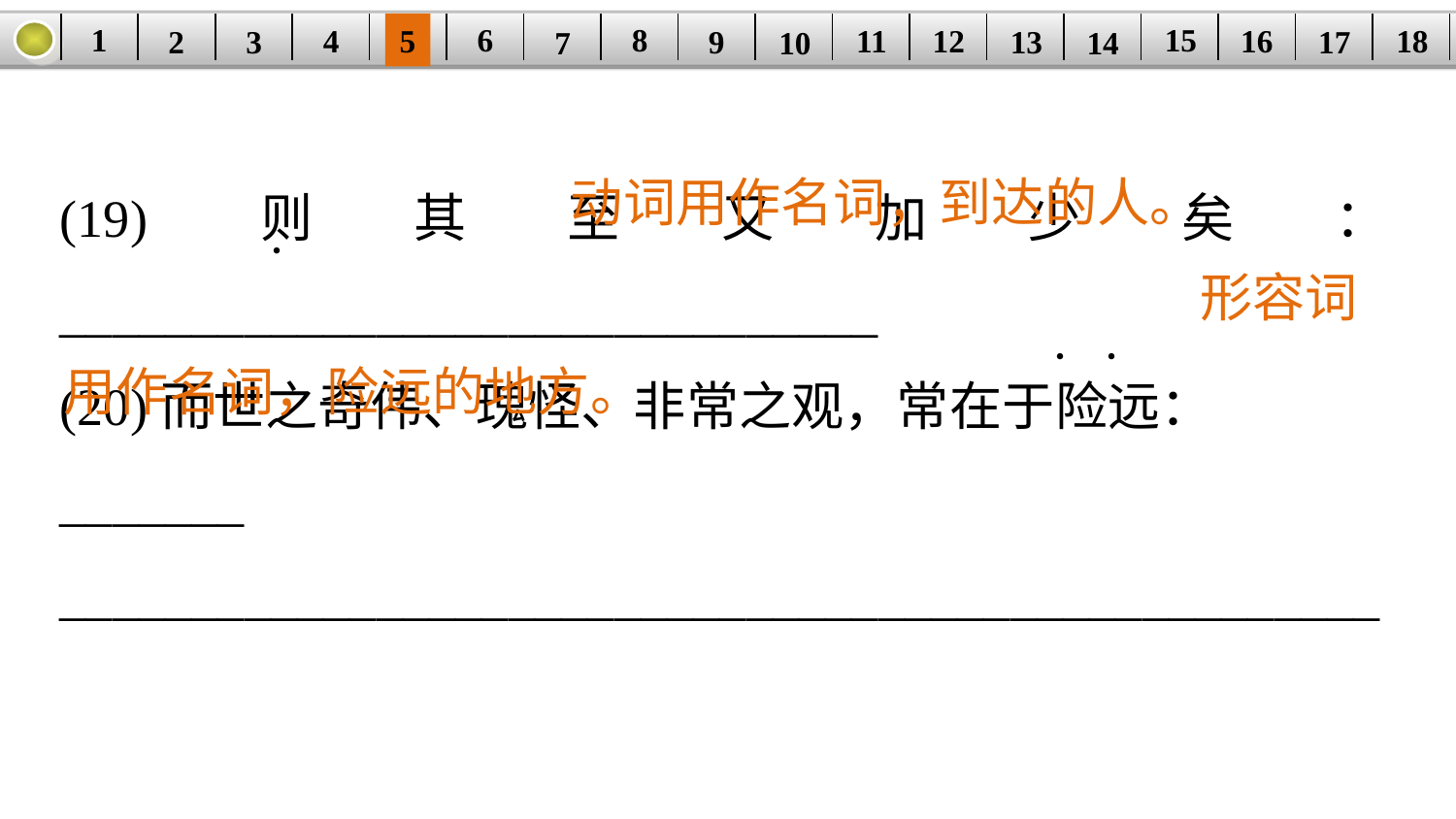

1
8
15
6
11
18
5
16
|  |  |  |  |  |  |  |  |  |  |  |  |  |  |  |  |  |  |
| --- | --- | --- | --- | --- | --- | --- | --- | --- | --- | --- | --- | --- | --- | --- | --- | --- | --- |
12
4
17
13
3
9
2
14
7
10

(19)则其至又加少矣：_______________________________
(20)而世之奇伟、瑰怪、非常之观，常在于险远：_______
__________________________________________________
动词用作名词，到达的人。
·
形容词
·
·
用作名词，险远的地方。